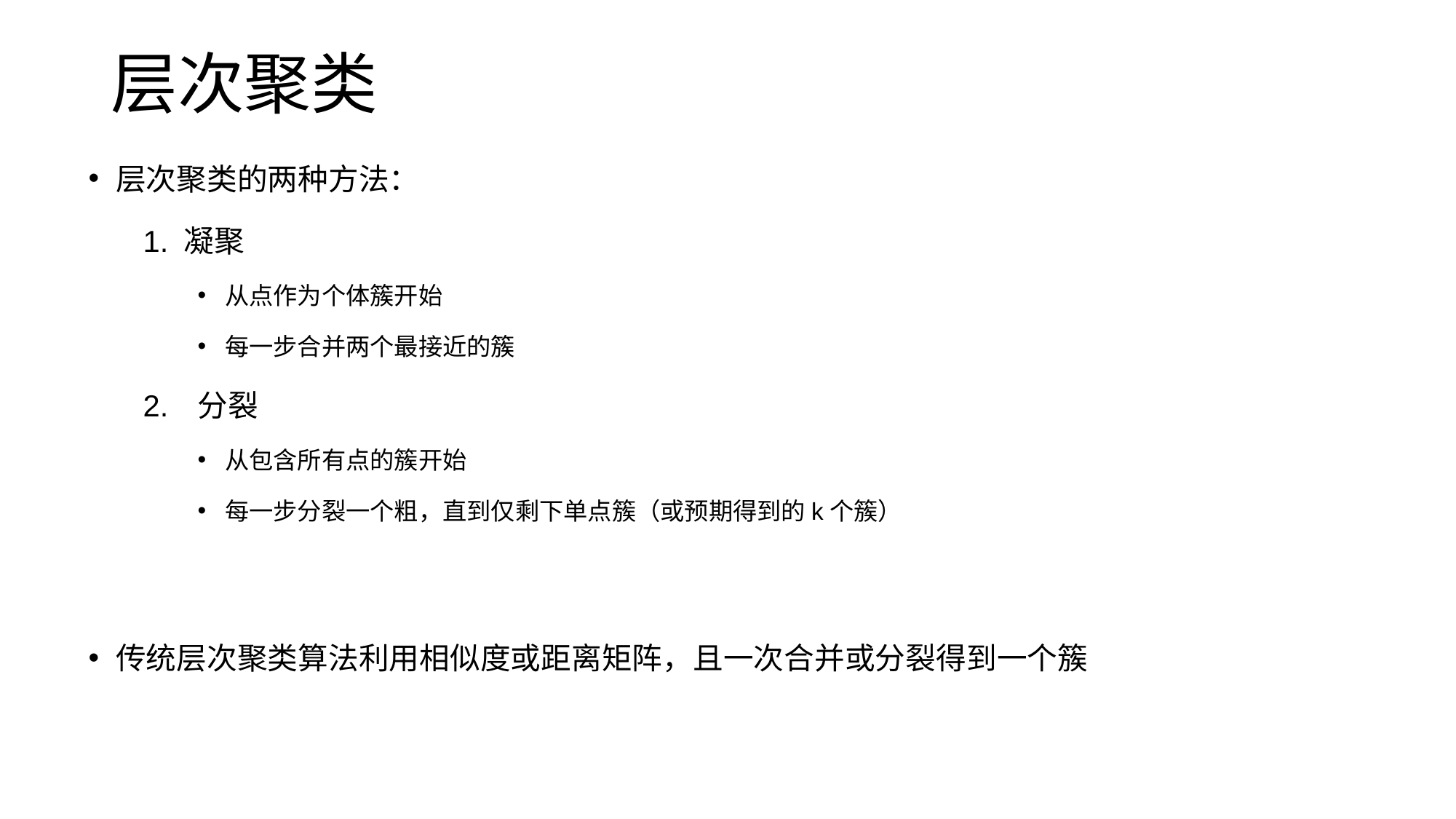

# 层次聚类
层次聚类的两种方法：
凝聚
从点作为个体簇开始
每一步合并两个最接近的簇
分裂
从包含所有点的簇开始
每一步分裂一个粗，直到仅剩下单点簇（或预期得到的k个簇）

传统层次聚类算法利用相似度或距离矩阵，且一次合并或分裂得到一个簇